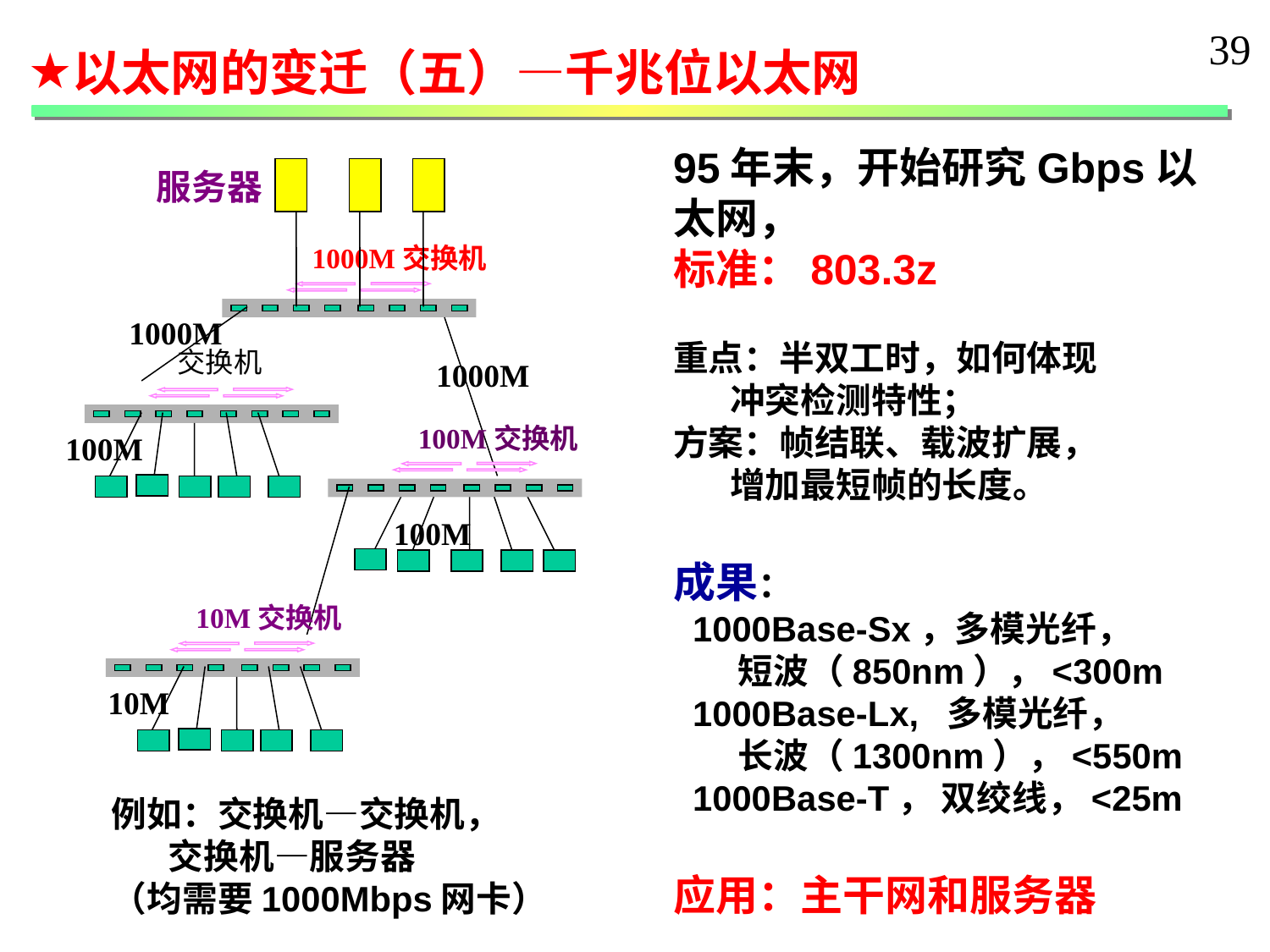

39
以太网的变迁（五）—千兆位以太网

95年末，开始研究Gbps以太网，
标准：803.3z

重点：半双工时，如何体现
      冲突检测特性；
方案：帧结联、载波扩展，
      增加最短帧的长度。

成果：
  1000Base-Sx，多模光纤，
       短波（850nm），<300m
  1000Base-Lx,  多模光纤，
       长波（1300nm），<550m
  1000Base-T， 双绞线，<25m

应用：主干网和服务器
服务器

1000M交换机

1000M

交换机

1000M

100M

100M交换机

100M

10M交换机

10M

例如：交换机—交换机，
      交换机—服务器
（均需要1000Mbps网卡）